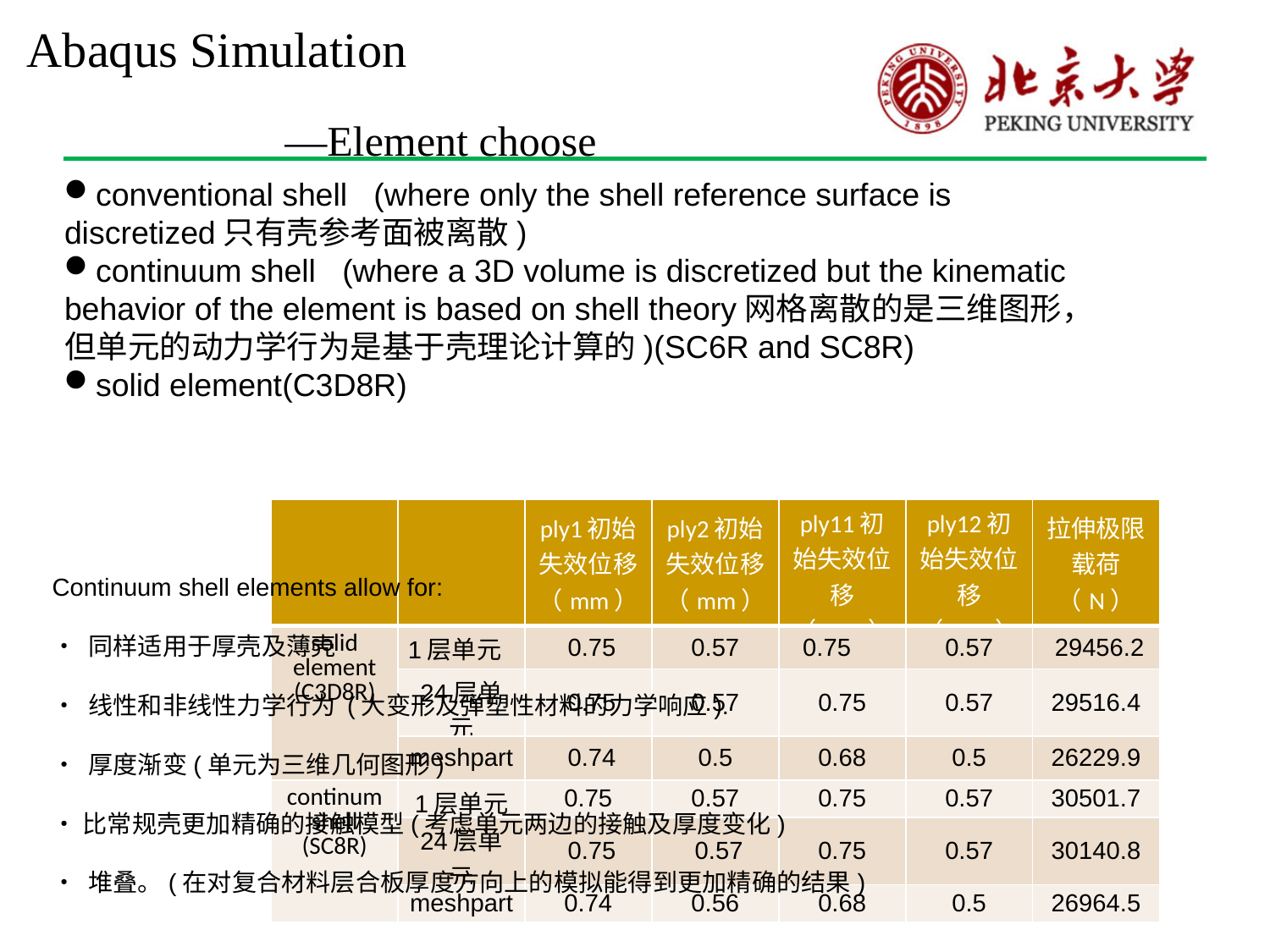

Abaqus Simulation
                     —Element choose

conventional shell   (where only the shell reference surface is discretized只有壳参考面被离散)
continuum shell   (where a 3D volume is discretized but the kinematic behavior of the element is based on shell theory网格离散的是三维图形，但单元的动力学行为是基于壳理论计算的)(SC6R and SC8R)
solid element(C3D8R)

|  |  | ply1初始失效位移（mm） | ply2初始失效位移（mm） | ply11初始失效位移（mm） | ply12初始失效位移（mm） | 拉伸极限载荷（N） |
| --- | --- | --- | --- | --- | --- | --- |
| solid element (C3D8R) | 1层单元 | 0.75 | 0.57 | 0.75 | 0.57 | 29456.2 |
|  | 24层单元 | 0.75 | 0.57 | 0.75 | 0.57 | 29516.4 |
|  | meshpart | 0.74 | 0.5 | 0.68 | 0.5 | 26229.9 |
| continum shell (SC8R) | 1层单元 | 0.75 | 0.57 | 0.75 | 0.57 | 30501.7 |
|  | 24层单元 | 0.75 | 0.57 | 0.75 | 0.57 | 30140.8 |
|  | meshpart | 0.74 | 0.56 | 0.68 | 0.5 | 26964.5 |
Continuum shell elements allow for:

• 同样适用于厚壳及薄壳

• 线性和非线性力学行为 (大变形及弹塑性材料的力学响应).

• 厚度渐变(单元为三维几何图形)

•比常规壳更加精确的接触模型(考虑单元两边的接触及厚度变化)

• 堆叠。(在对复合材料层合板厚度方向上的模拟能得到更加精确的结果)